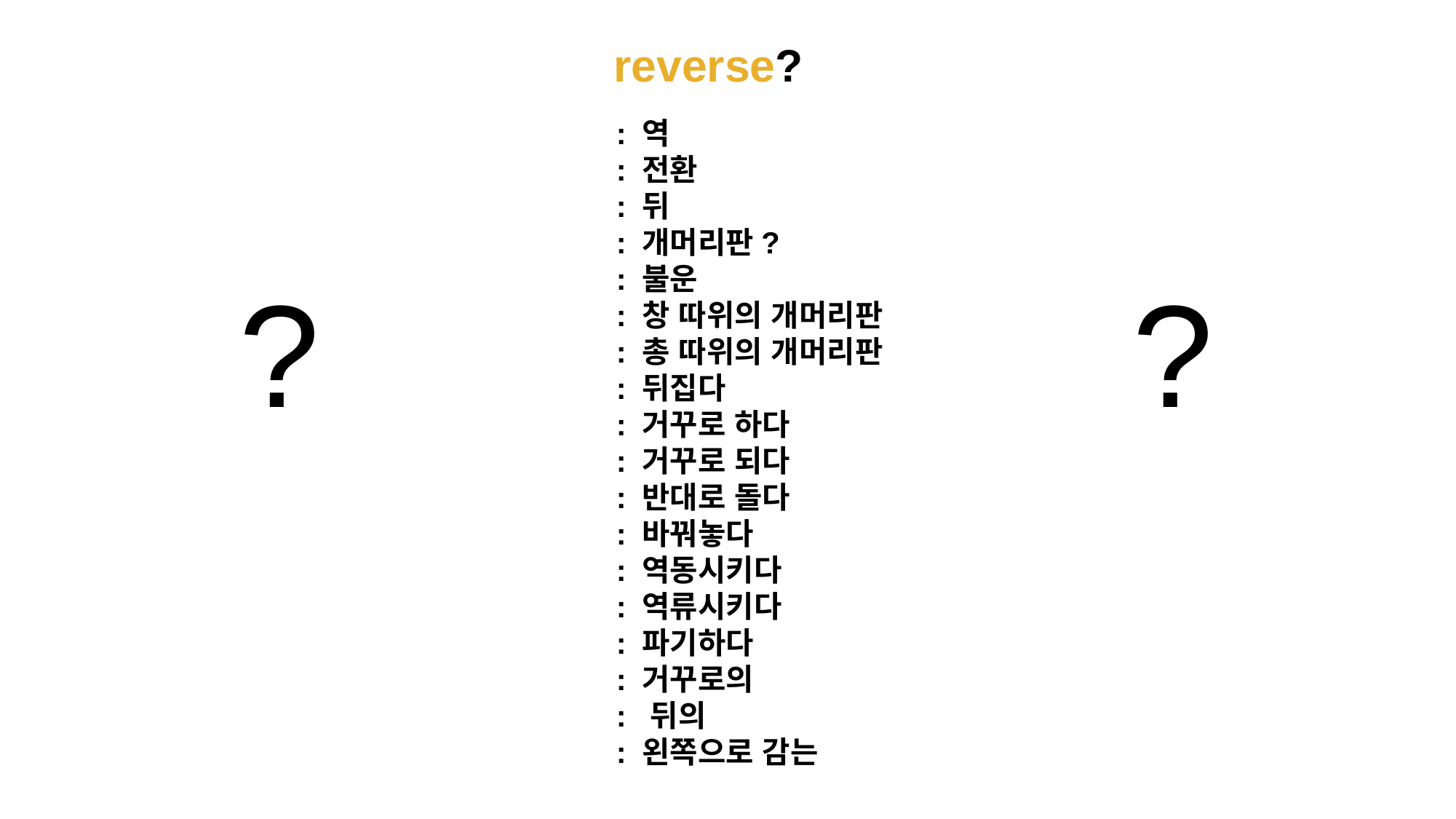

reverse?
: 역
: 전환
: 뒤
: 개머리판?
: 불운
: 창 따위의 개머리판
: 총 따위의 개머리판
: 뒤집다
: 거꾸로 하다
: 거꾸로 되다
: 반대로 돌다
: 바꿔놓다
: 역동시키다
: 역류시키다
: 파기하다
: 거꾸로의
:  뒤의
: 왼쪽으로 감는
?
?